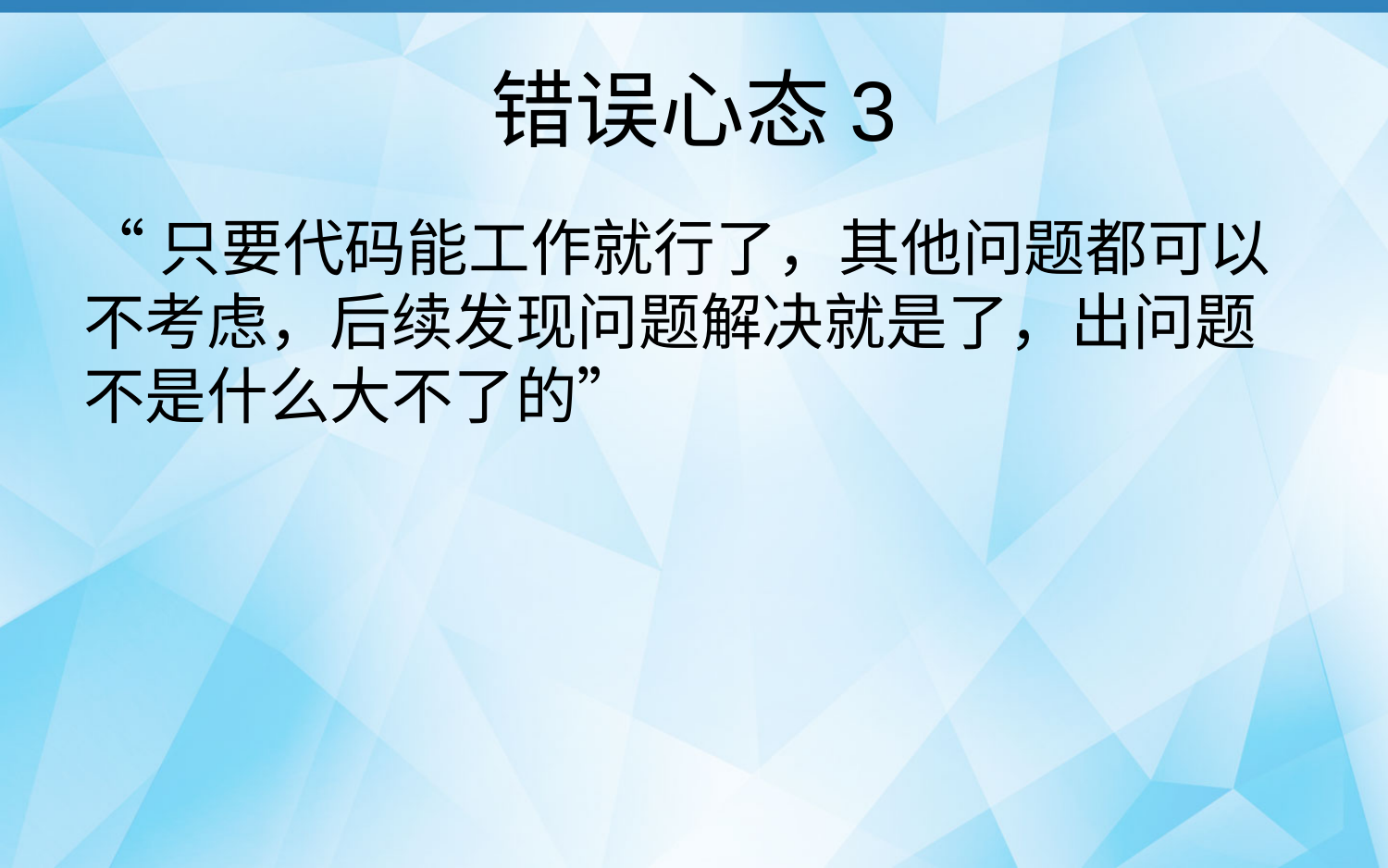

# 错误心态3
“只要代码能工作就行了，其他问题都可以不考虑，后续发现问题解决就是了，出问题不是什么大不了的”